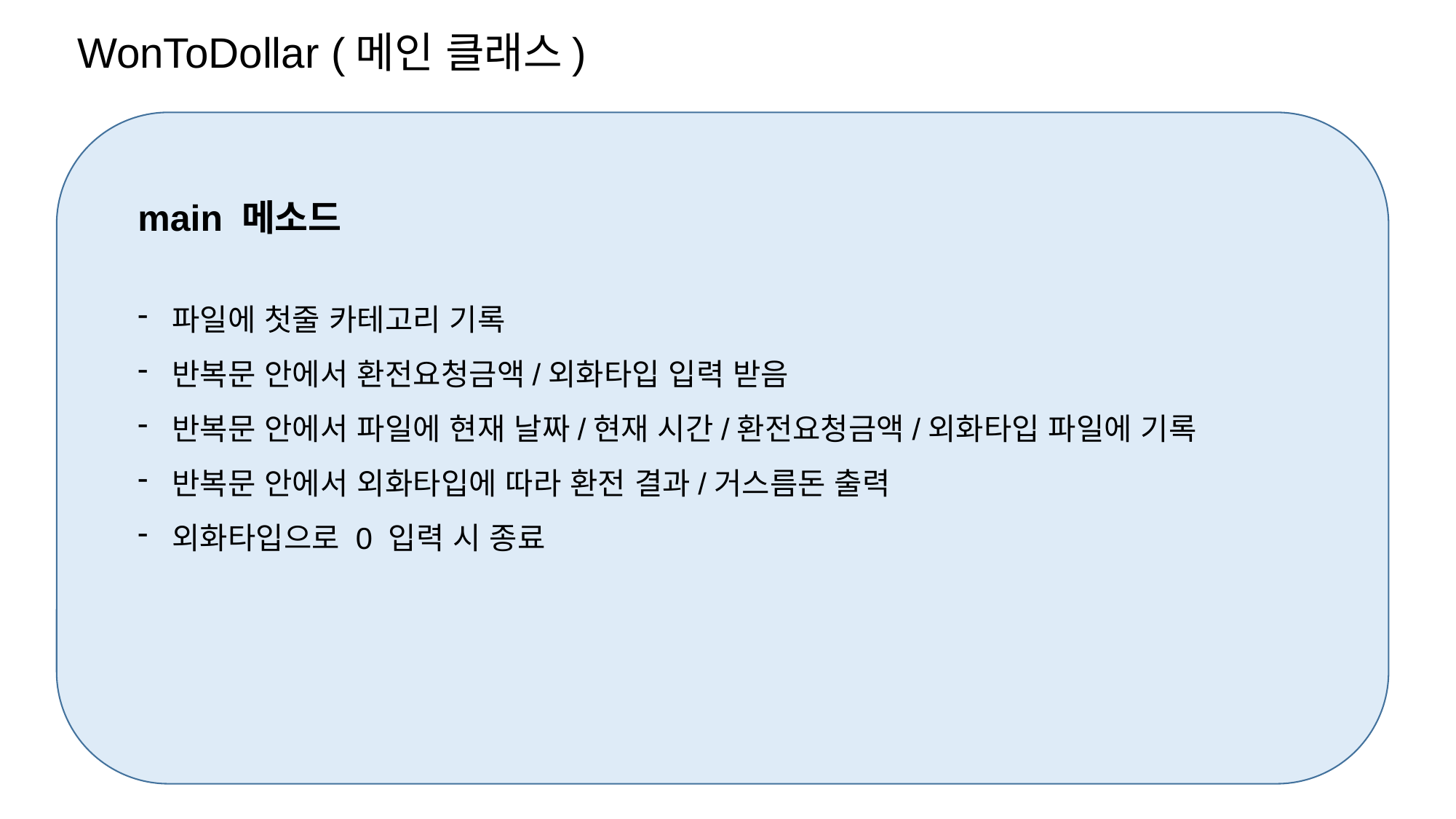

WonToDollar (메인 클래스)

main 메소드

파일에 첫줄 카테고리 기록
반복문 안에서 환전요청금액/외화타입 입력 받음
반복문 안에서 파일에 현재 날짜/현재 시간/환전요청금액/외화타입 파일에 기록
반복문 안에서 외화타입에 따라 환전 결과/거스름돈 출력
외화타입으로 0 입력 시 종료